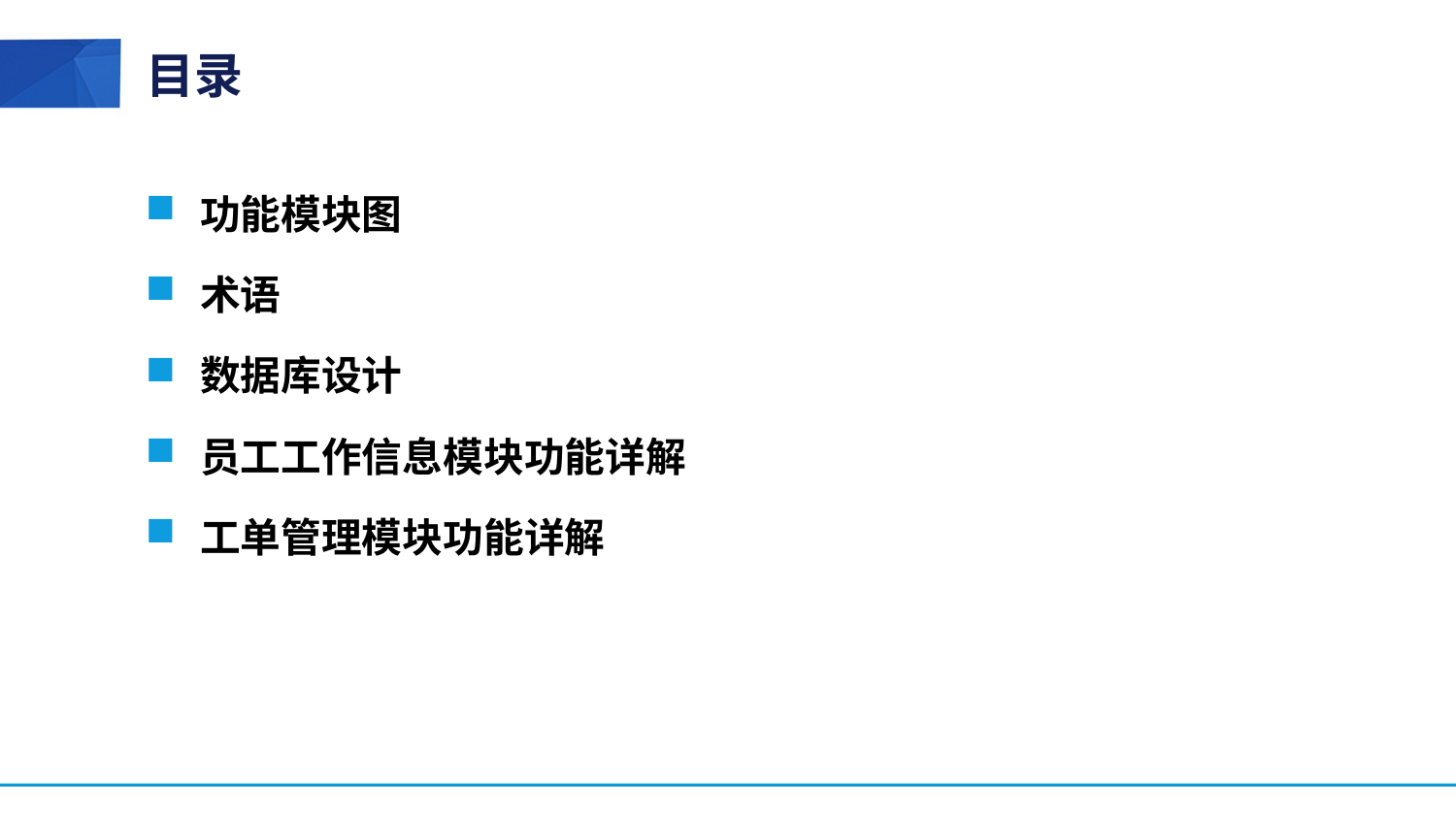

# 目录
功能模块图
术语
数据库设计
员工工作信息模块功能详解
工单管理模块功能详解